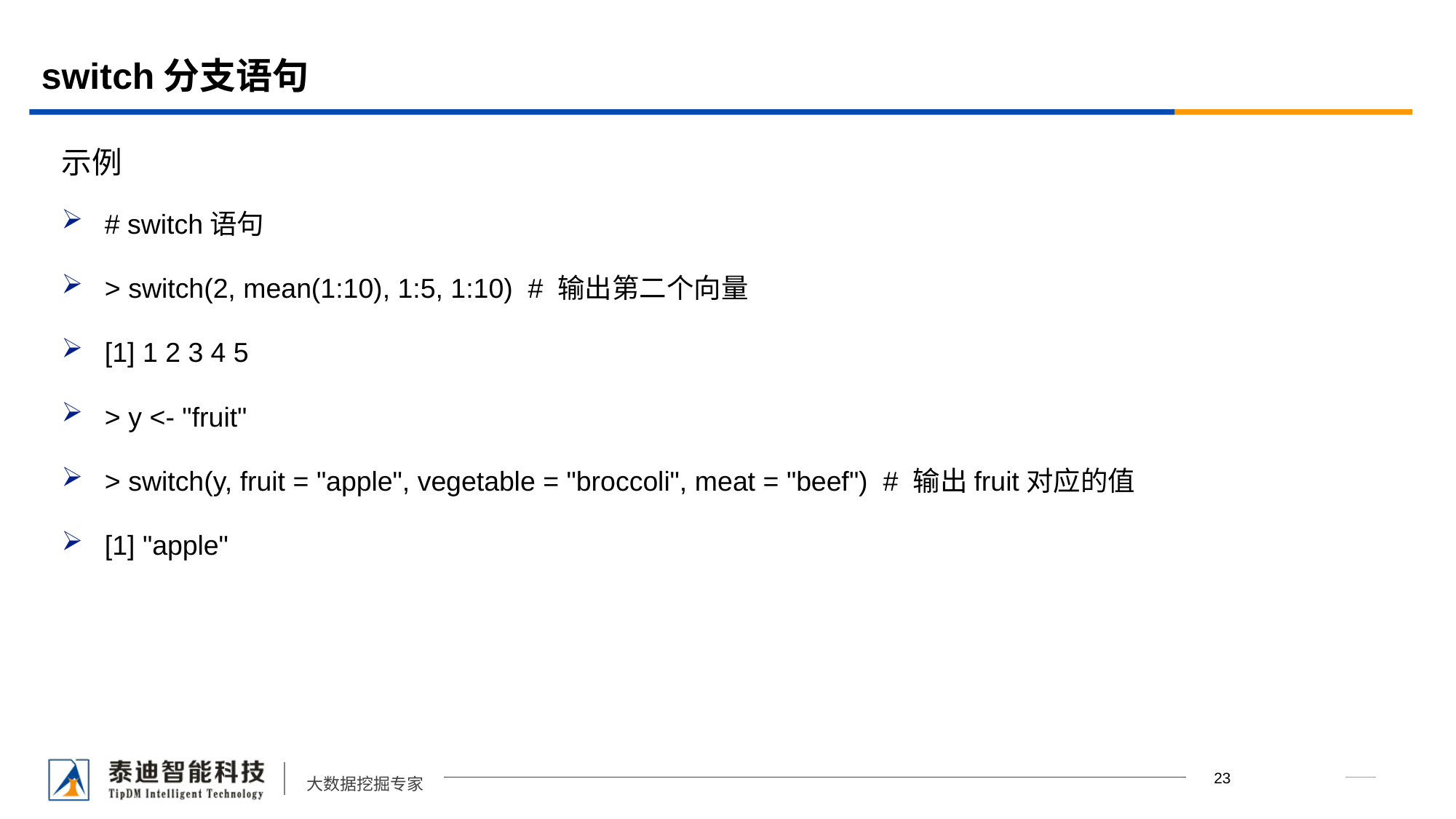

# switch分支语句
示例
# switch语句
> switch(2, mean(1:10), 1:5, 1:10)  # 输出第二个向量
[1] 1 2 3 4 5
> y <- "fruit"
> switch(y, fruit = "apple", vegetable = "broccoli", meat = "beef")  # 输出fruit对应的值
[1] "apple"